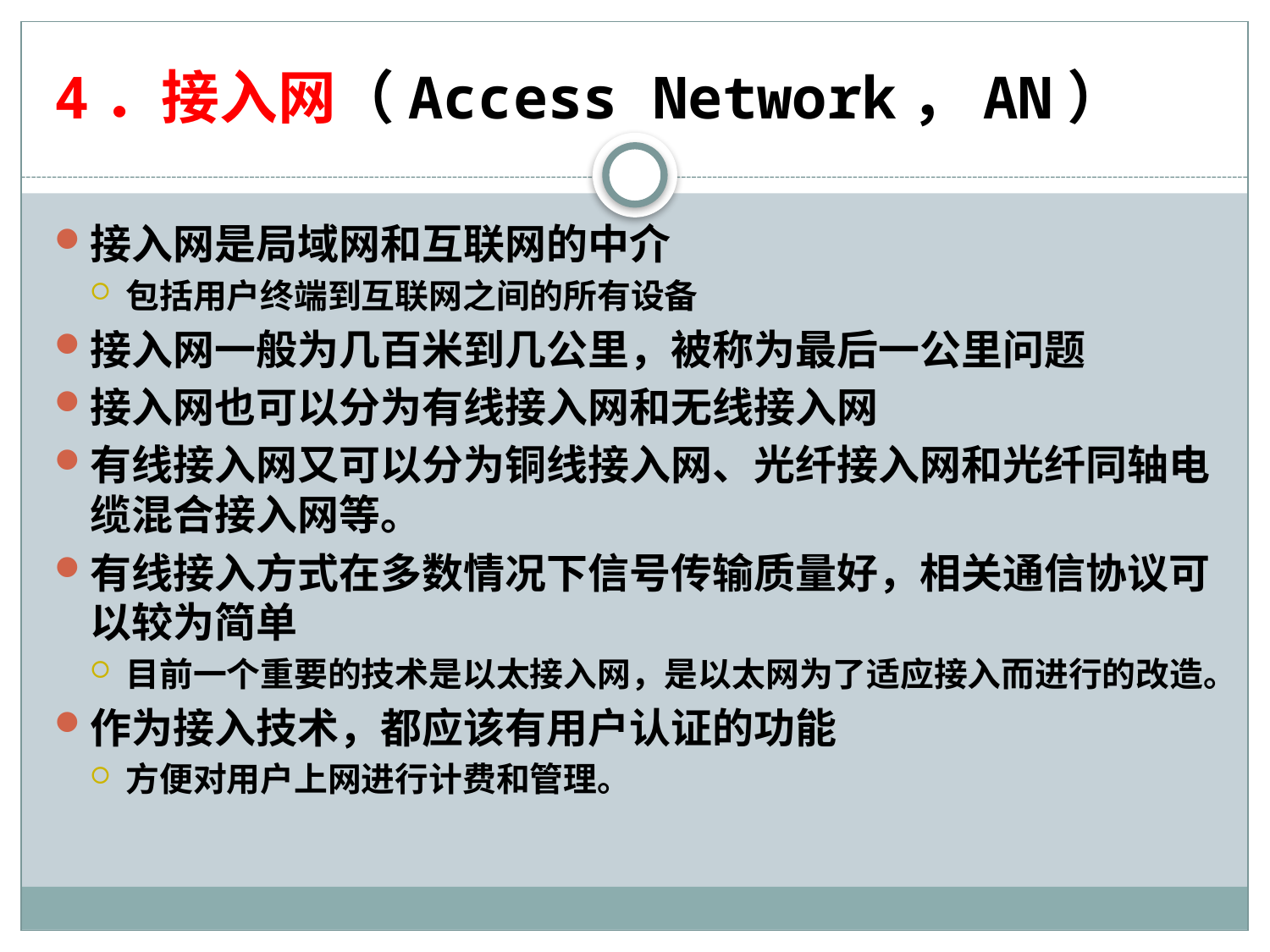

# 4．接入网（Access Network，AN）
接入网是局域网和互联网的中介
包括用户终端到互联网之间的所有设备
接入网一般为几百米到几公里，被称为最后一公里问题
接入网也可以分为有线接入网和无线接入网
有线接入网又可以分为铜线接入网、光纤接入网和光纤同轴电缆混合接入网等。
有线接入方式在多数情况下信号传输质量好，相关通信协议可以较为简单
目前一个重要的技术是以太接入网，是以太网为了适应接入而进行的改造。
作为接入技术，都应该有用户认证的功能
方便对用户上网进行计费和管理。